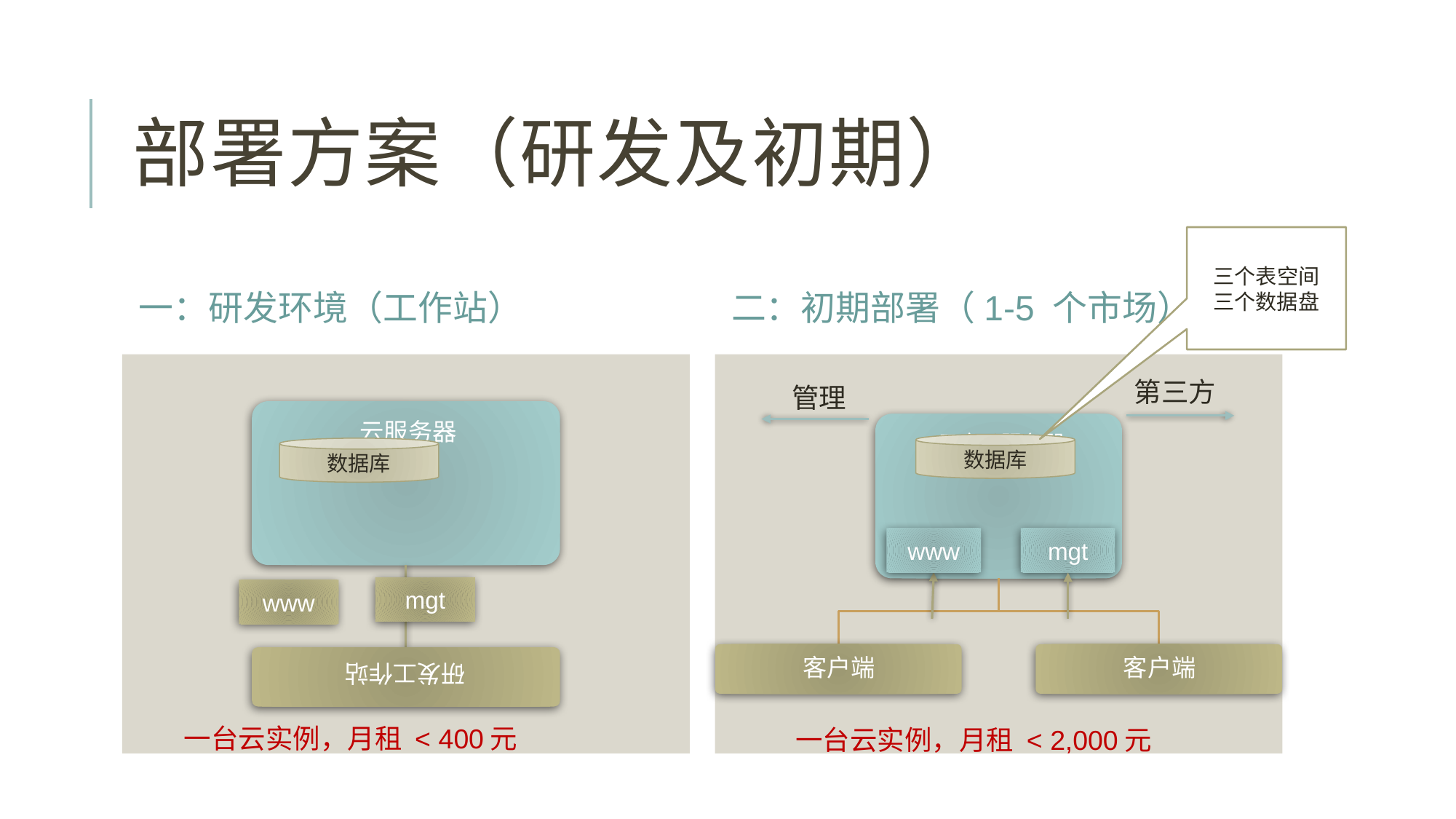

# 部署方案（研发及初期）
三个表空间
三个数据盘
一：研发环境（工作站）
二：初期部署（1-5 个市场）
云服务器
研发工作站
云应用服务器
客户端
客户端
第三方
管理
数据库
数据库
www
mgt
mgt
www
一台云实例，月租 < 400元
一台云实例，月租 < 2,000元